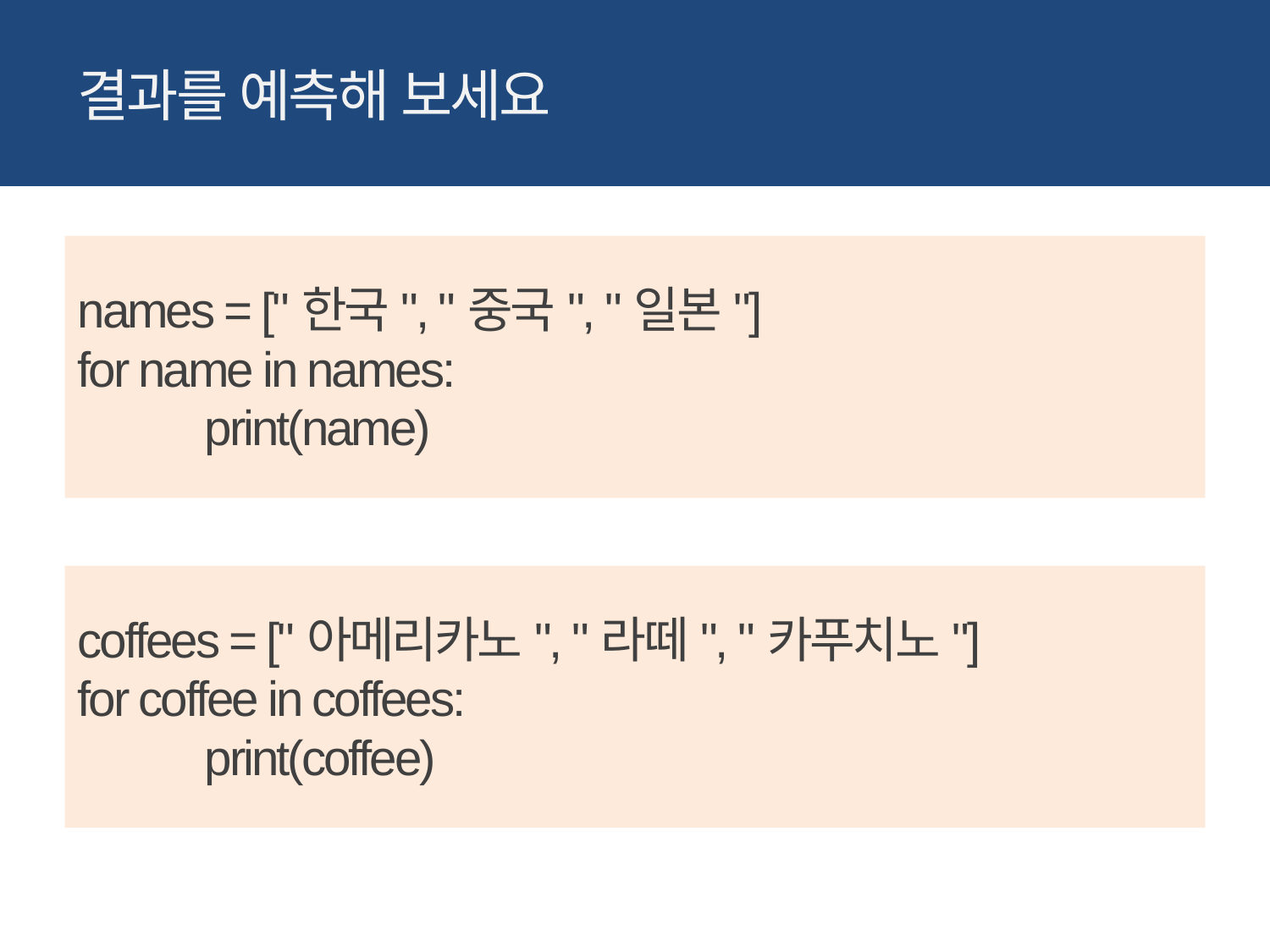

결과를 예측해 보세요
names = ["한국", "중국", "일본"]
for name in names:
	print(name)

coffees = ["아메리카노", "라떼", "카푸치노"]
for coffee in coffees:
	print(coffee)